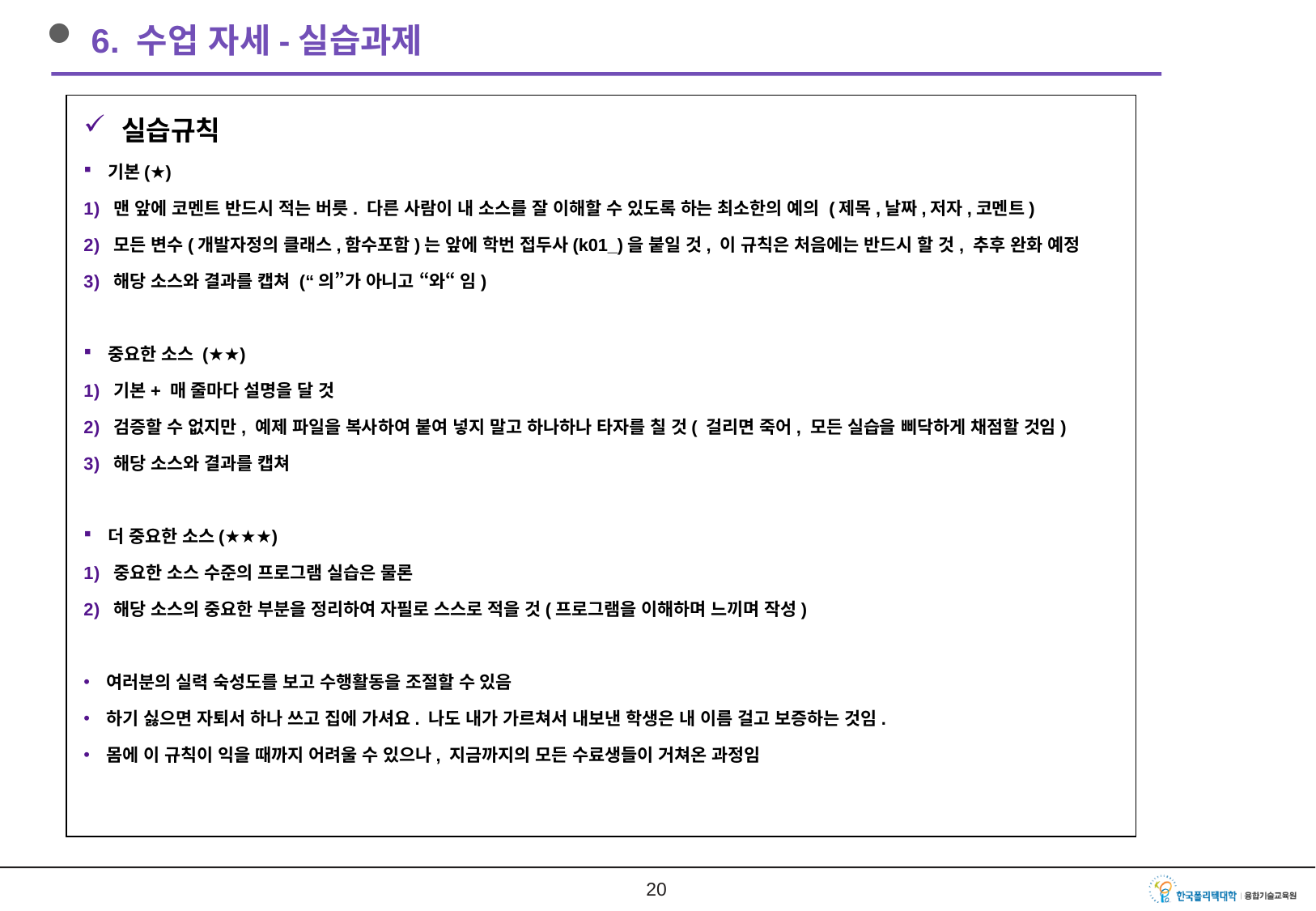

6. 수업 자세-실습과제
실습규칙
기본(★)
맨 앞에 코멘트 반드시 적는 버릇. 다른 사람이 내 소스를 잘 이해할 수 있도록 하는 최소한의 예의 (제목,날짜,저자,코멘트)
모든 변수(개발자정의 클래스,함수포함)는 앞에 학번 접두사(k01_)을 붙일 것, 이 규칙은 처음에는 반드시 할 것, 추후 완화 예정
해당 소스와 결과를 캡쳐 (“의”가 아니고 “와“ 임)

중요한 소스 (★★)
기본+ 매 줄마다 설명을 달 것
검증할 수 없지만, 예제 파일을 복사하여 붙여 넣지 말고 하나하나 타자를 칠 것( 걸리면 죽어, 모든 실습을 삐닥하게 채점할 것임)
해당 소스와 결과를 캡쳐

더 중요한 소스(★★★)
중요한 소스 수준의 프로그램 실습은 물론
해당 소스의 중요한 부분을 정리하여 자필로 스스로 적을 것(프로그램을 이해하며 느끼며 작성)

여러분의 실력 숙성도를 보고 수행활동을 조절할 수 있음
하기 싫으면 자퇴서 하나 쓰고 집에 가셔요. 나도 내가 가르쳐서 내보낸 학생은 내 이름 걸고 보증하는 것임.
몸에 이 규칙이 익을 때까지 어려울 수 있으나, 지금까지의 모든 수료생들이 거쳐온 과정임
20